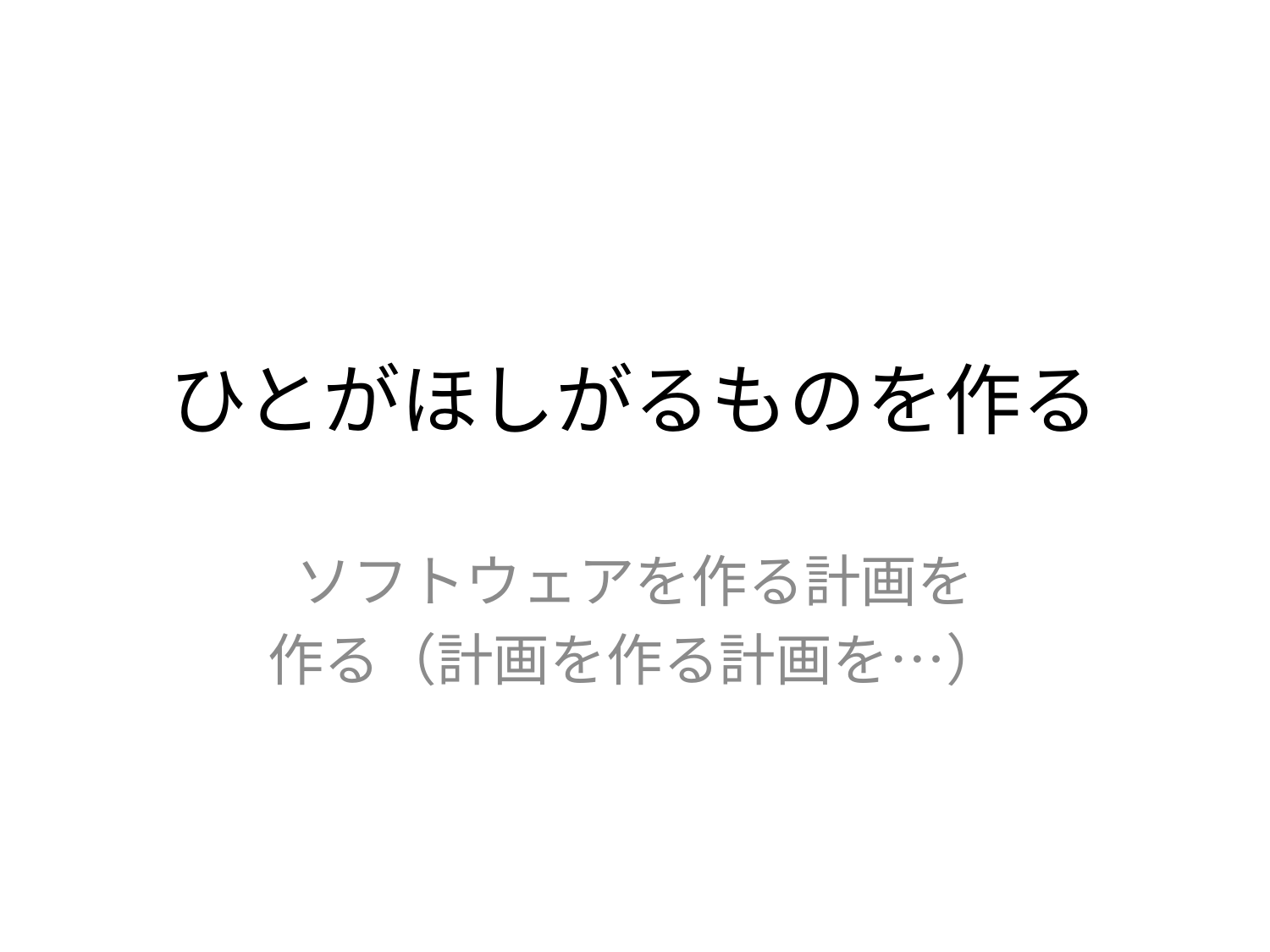

# ひとがほしがるものを作る
ソフトウェアを作る計画を
作る（計画を作る計画を…）